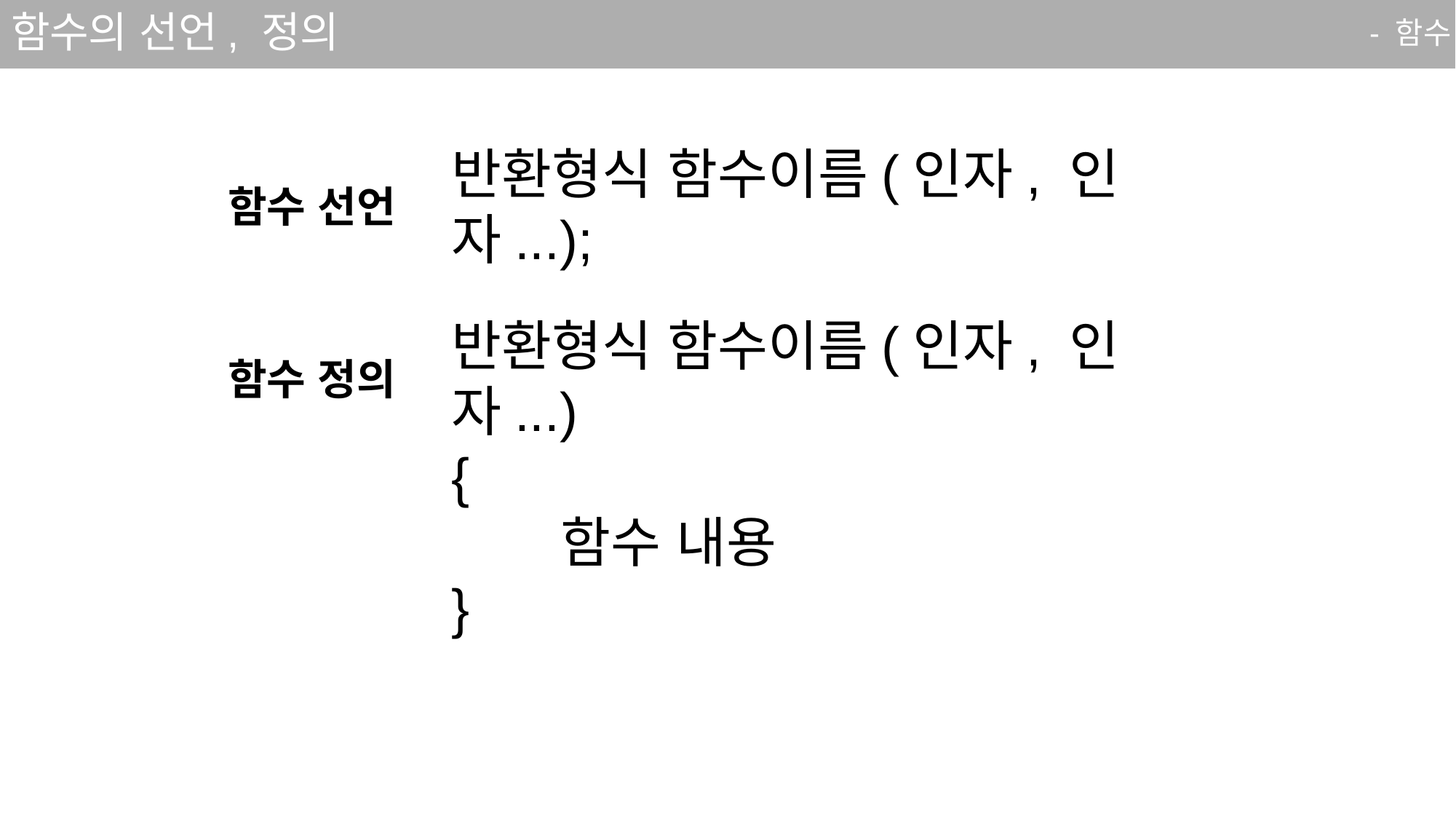

# 함수의 선언, 정의
- 함수
반환형식 함수이름(인자, 인자...);
함수 선언
반환형식 함수이름(인자, 인자...)
{
	함수 내용
}
함수 정의